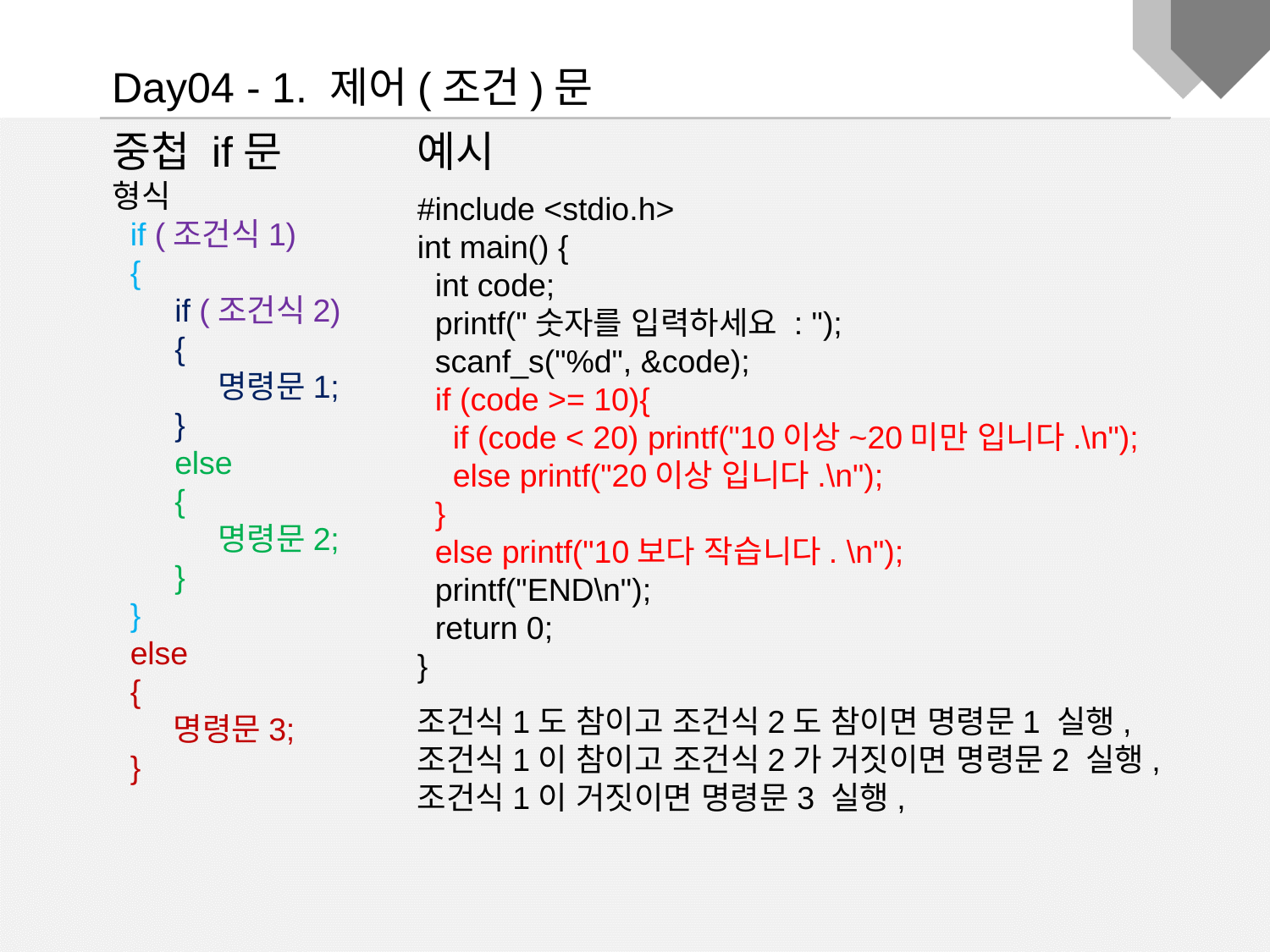

Day04 - 1. 제어(조건)문
중첩 if문
형식
  if (조건식1)
  {
       if (조건식2)
       {
           명령문1;
       }
       else
       {
           명령문2;
       }
  }
  else
  {
      명령문3;
  }

예시
#include <stdio.h>
int main() {
  int code;
  printf("숫자를 입력하세요 : ");
  scanf_s("%d", &code);
  if (code >= 10){
    if (code < 20) printf("10이상~20미만 입니다.\n");
    else printf("20이상 입니다.\n");
  }
  else printf("10보다 작습니다. \n");
  printf("END\n");
  return 0;
}
조건식1도 참이고 조건식2도 참이면 명령문1 실행,
조건식1이 참이고 조건식2가 거짓이면 명령문2 실행,
조건식1이 거짓이면 명령문3 실행,